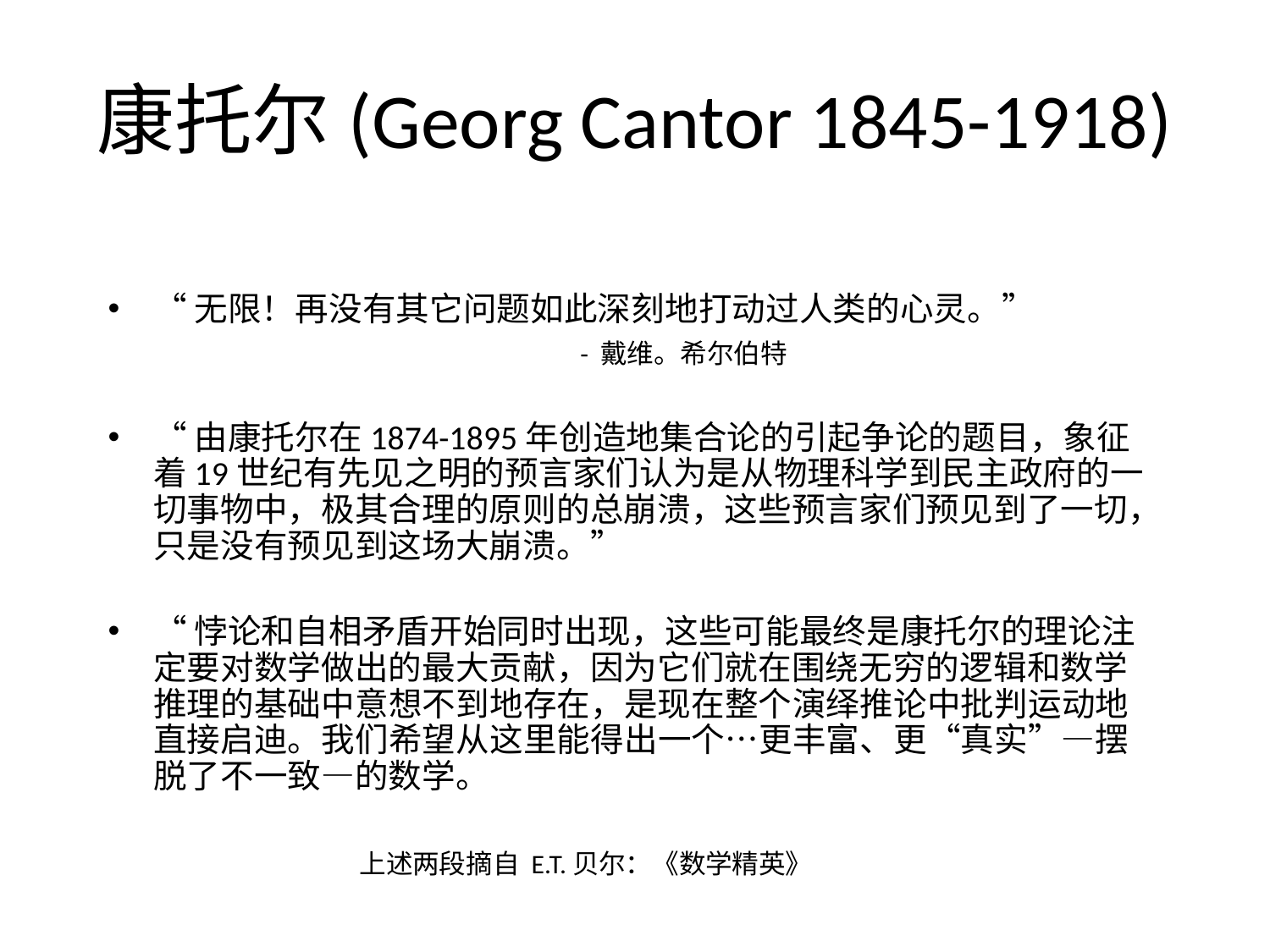

# 康托尔(Georg Cantor 1845-1918)
“无限！再没有其它问题如此深刻地打动过人类的心灵。”
                                                              - 戴维。希尔伯特

“由康托尔在1874-1895年创造地集合论的引起争论的题目，象征着19世纪有先见之明的预言家们认为是从物理科学到民主政府的一切事物中，极其合理的原则的总崩溃，这些预言家们预见到了一切，只是没有预见到这场大崩溃。”

“悖论和自相矛盾开始同时出现，这些可能最终是康托尔的理论注定要对数学做出的最大贡献，因为它们就在围绕无穷的逻辑和数学推理的基础中意想不到地存在，是现在整个演绎推论中批判运动地直接启迪。我们希望从这里能得出一个…更丰富、更“真实”—摆脱了不一致—的数学。

                                上述两段摘自 E.T.贝尔：《数学精英》